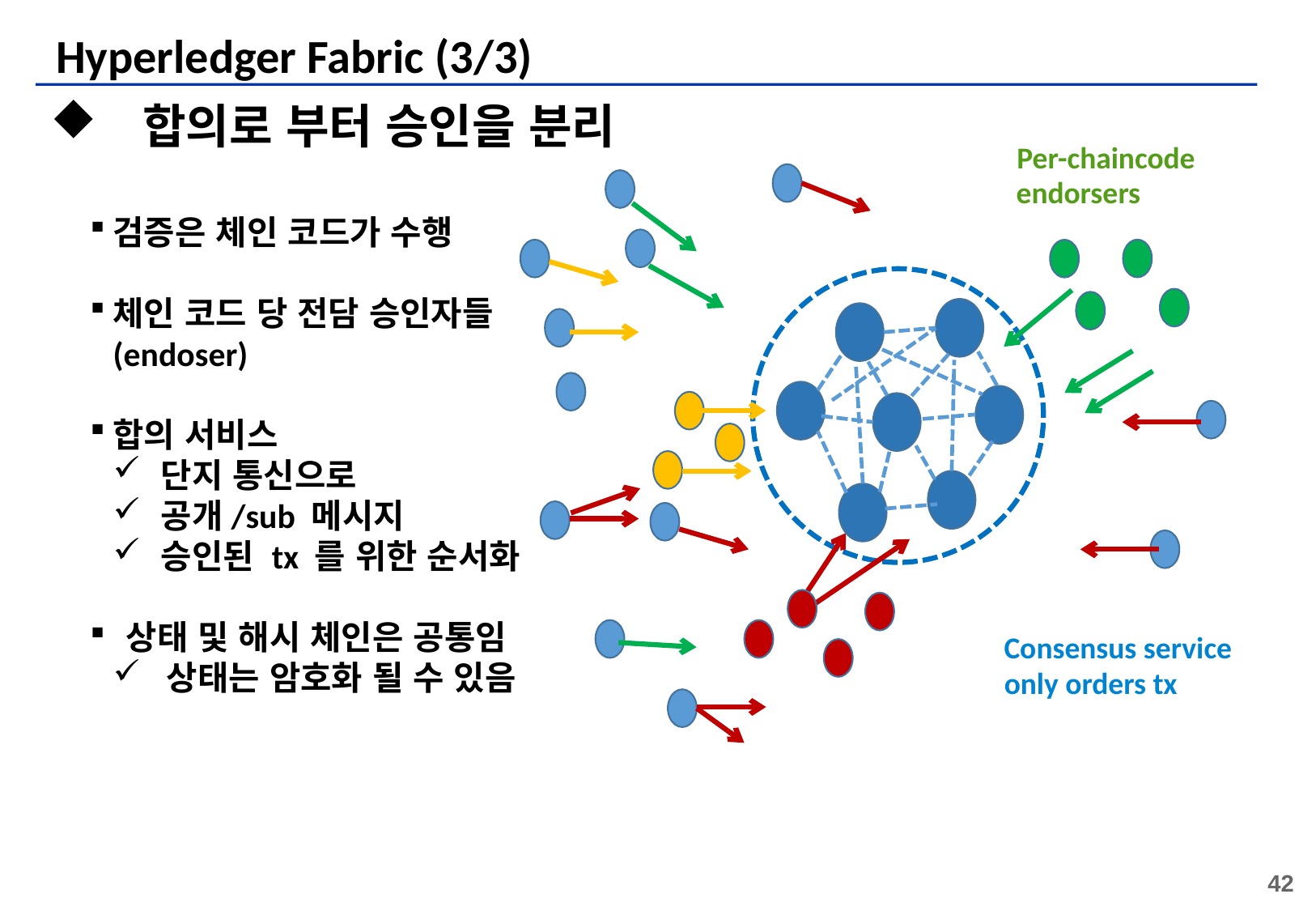

# Hyperledger Fabric (3/3)
 합의로 부터 승인을 분리

Per-chaincode
endorsers

검증은 체인 코드가 수행

체인 코드 당 전담 승인자들(endoser)

합의 서비스
단지 통신으로
공개/sub 메시지
승인된 tx 를 위한 순서화

상태 및 해시 체인은 공통임
 상태는 암호화 될 수 있음

Consensus service
only orders tx